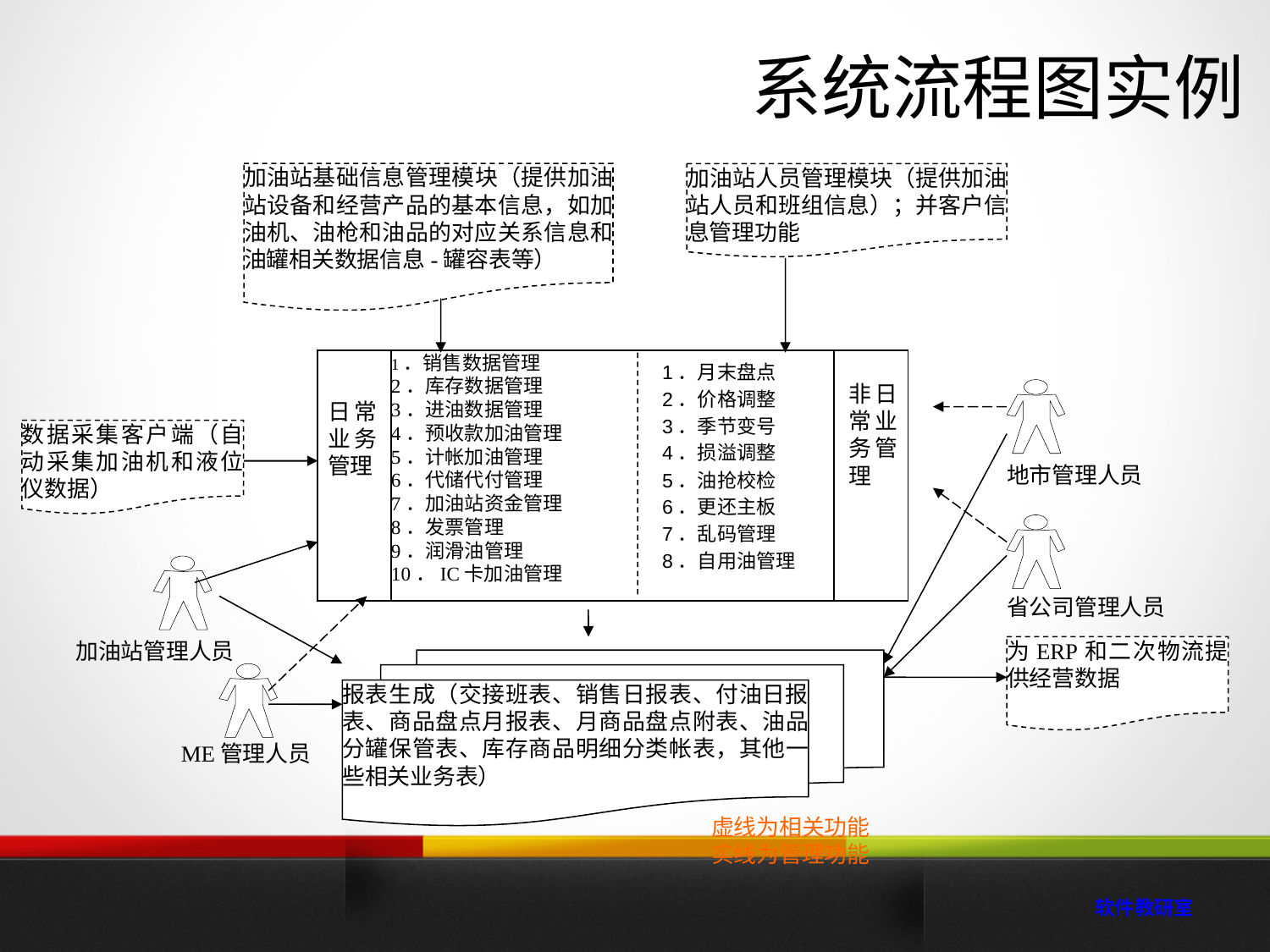

# 系统流程图实例
加油站基础信息管理模块（提供加油站设备和经营产品的基本信息，如加油机、油枪和油品的对应关系信息和油罐相关数据信息-罐容表等）
加油站人员管理模块（提供加油站人员和班组信息）；并客户信息管理功能

1．销售数据管理
2．库存数据管理
3．进油数据管理
4．预收款加油管理
5．计帐加油管理
6．代储代付管理
7．加油站资金管理
8．发票管理
9．润滑油管理
10．IC卡加油管理

1．月末盘点
2．价格调整
3．季节变号
4．损溢调整
5．油抢校检
6．更还主板
7．乱码管理
8．自用油管理

日常业务管理
非日常业务管理

数据采集客户端（自动采集加油机和液位仪数据）

地市管理人员

省公司管理人员

加油站管理人员
为ERP和二次物流提供经营数据
报表生成（交接班表、销售日报表、付油日报表、商品盘点月报表、月商品盘点附表、油品分罐保管表、库存商品明细分类帐表，其他一些相关业务表）

ME管理人员
虚线为相关功能
实线为管理功能
                                     软件教研室